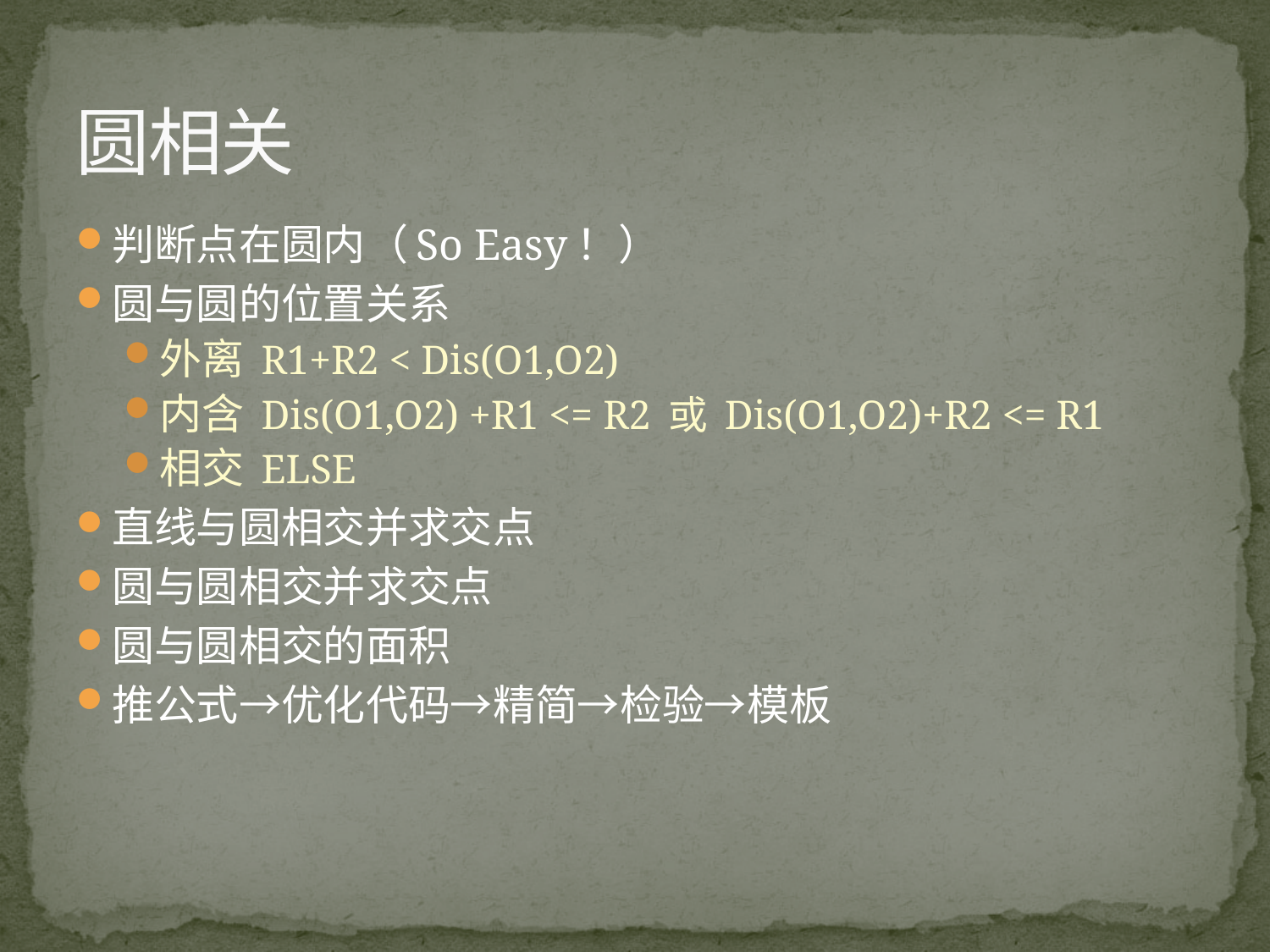

# 圆相关
判断点在圆内（So Easy！）
圆与圆的位置关系
外离	R1+R2 < Dis(O1,O2)
内含	Dis(O1,O2) +R1 <= R2 或 Dis(O1,O2)+R2 <= R1
相交	ELSE
直线与圆相交并求交点
圆与圆相交并求交点
圆与圆相交的面积
推公式→优化代码→精简→检验→模板